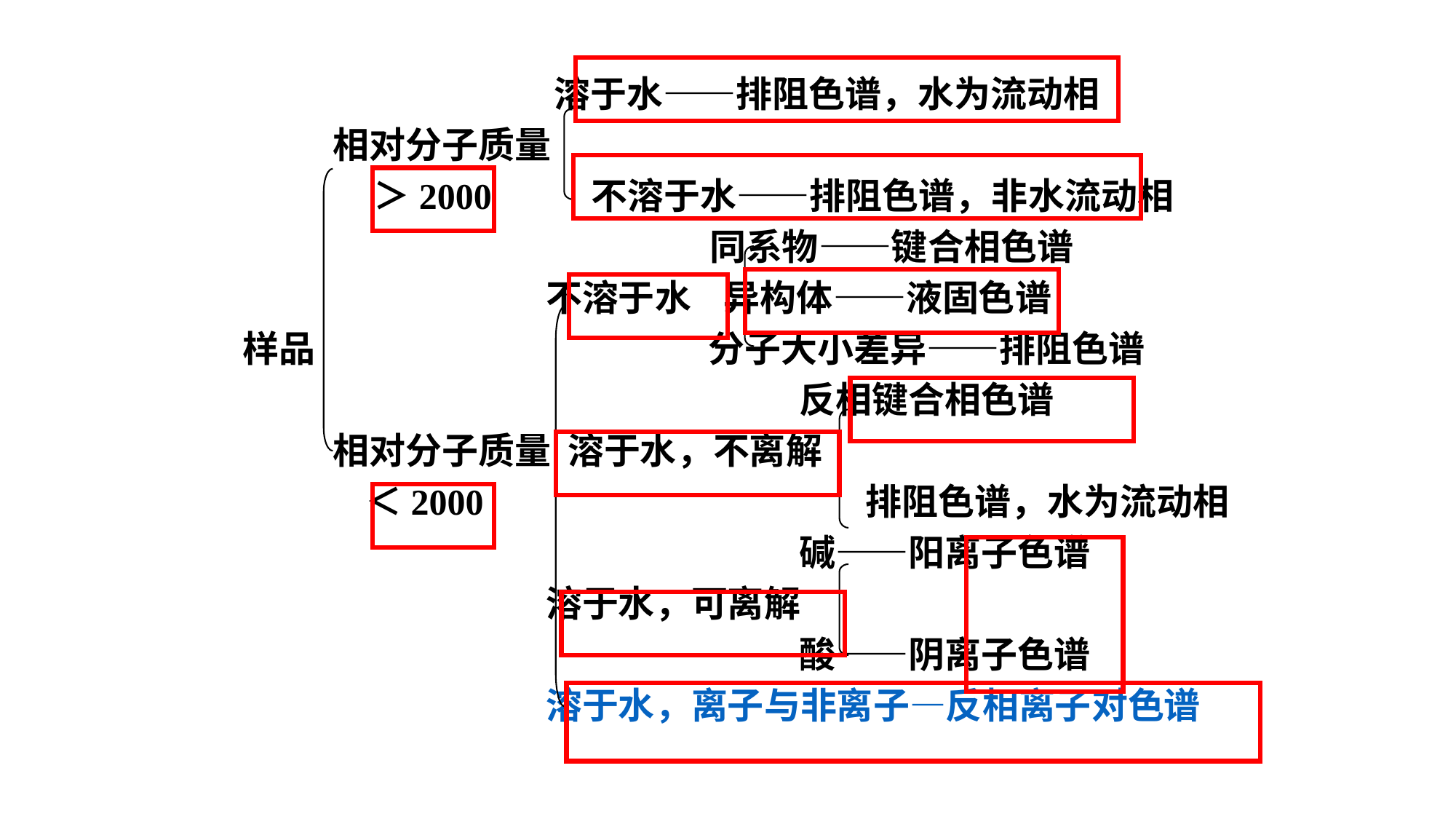

溶于水——排阻色谱，水为流动相
          相对分子质量
               ＞2000          不溶于水——排阻色谱，非水流动相
                                                        同系物——键合相色谱
                                    不溶于水    异构体——液固色谱
样品                                                分子大小差异——排阻色谱
                                                                   反相键合相色谱
          相对分子质量  溶于水，不离解
              ＜2000                                         排阻色谱，水为流动相
                                                                   碱——阳离子色谱
                                    溶于水，可离解
                                                                   酸——阴离子色谱
                                    溶于水，离子与非离子—反相离子对色谱